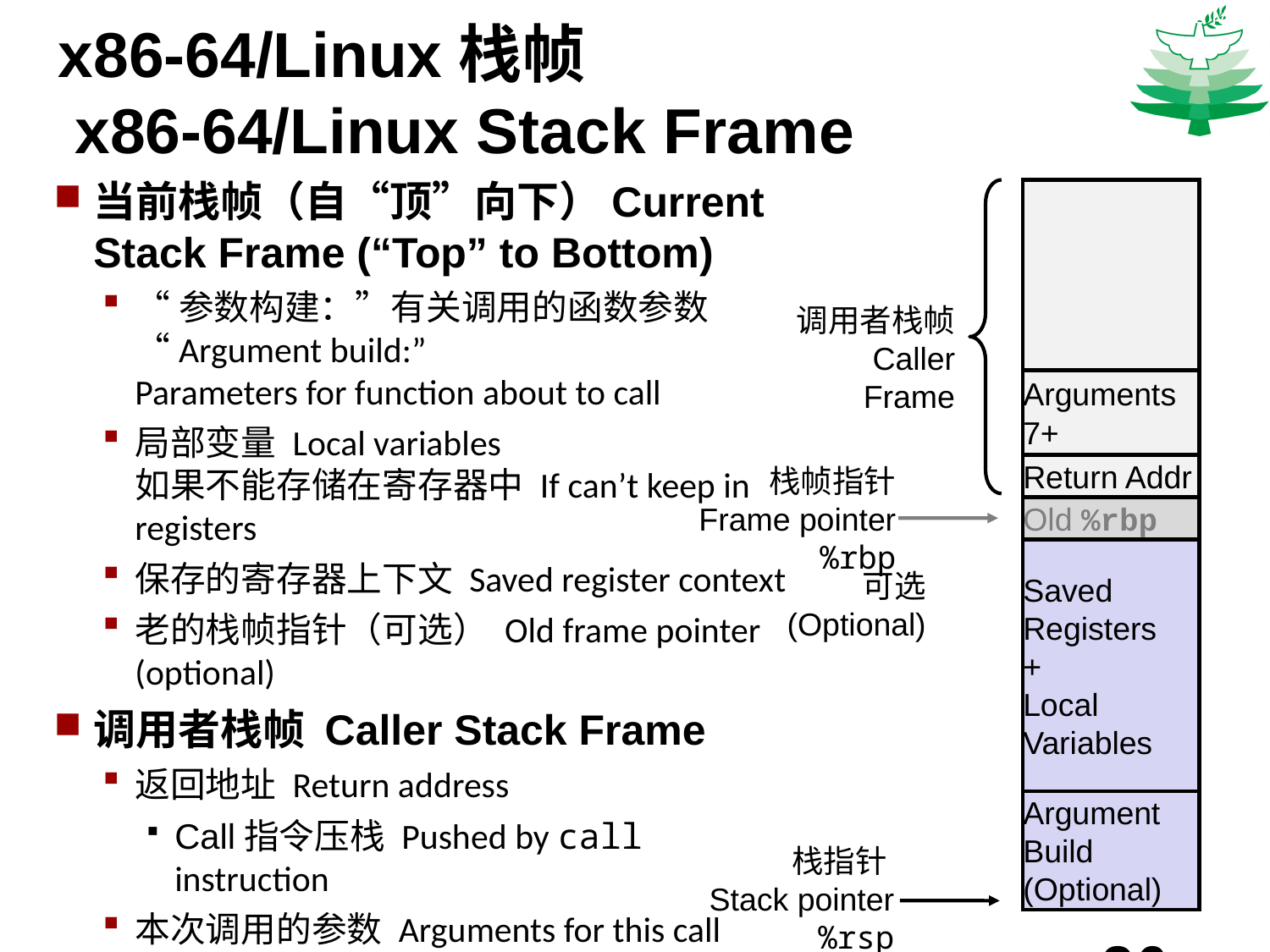

Carnegie Mellon
# x86-64/Linux栈帧 x86-64/Linux Stack Frame
当前栈帧（自“顶”向下）Current Stack Frame (“Top” to Bottom)
“参数构建：”有关调用的函数参数 “Argument build:”
Parameters for function about to call
局部变量 Local variables
如果不能存储在寄存器中 If can’t keep in registers
保存的寄存器上下文 Saved register context
老的栈帧指针（可选） Old frame pointer (optional)
调用者栈帧 Caller Stack Frame
返回地址 Return address
Call指令压栈 Pushed by call instruction
本次调用的参数 Arguments for this call

调用者栈帧
Caller
Frame
Arguments
7+
Return Addr
栈帧指针
Frame pointer
%rbp
Old %rbp

Saved
Registers
+
Local
Variables
可选
(Optional)
Argument
Build
(Optional)
栈指针
Stack pointer
%rsp